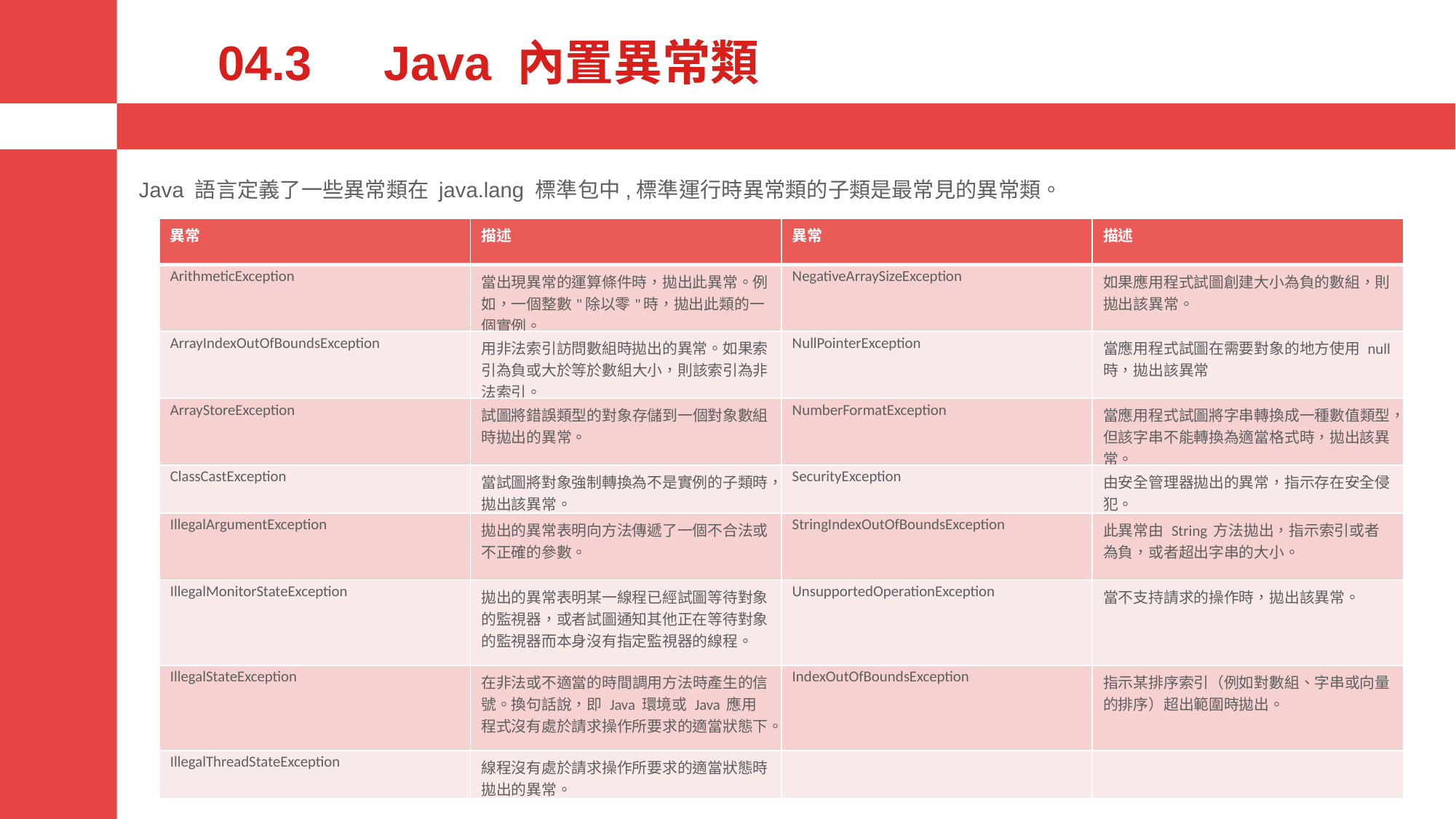

# 04.3　Java 內置異常類
Java 語言定義了一些異常類在 java.lang 標準包中,標準運行時異常類的子類是最常見的異常類。
| 異常 | 描述 | 異常 | 描述 |
| --- | --- | --- | --- |
| ArithmeticException | 當出現異常的運算條件時，拋出此異常。例如，一個整數"除以零"時，拋出此類的一個實例。 | NegativeArraySizeException | 如果應用程式試圖創建大小為負的數組，則拋出該異常。 |
| ArrayIndexOutOfBoundsException | 用非法索引訪問數組時拋出的異常。如果索引為負或大於等於數組大小，則該索引為非法索引。 | NullPointerException | 當應用程式試圖在需要對象的地方使用 null 時，拋出該異常 |
| ArrayStoreException | 試圖將錯誤類型的對象存儲到一個對象數組時拋出的異常。 | NumberFormatException | 當應用程式試圖將字串轉換成一種數值類型，但該字串不能轉換為適當格式時，拋出該異常。 |
| ClassCastException | 當試圖將對象強制轉換為不是實例的子類時，拋出該異常。 | SecurityException | 由安全管理器拋出的異常，指示存在安全侵犯。 |
| IllegalArgumentException | 拋出的異常表明向方法傳遞了一個不合法或不正確的參數。 | StringIndexOutOfBoundsException | 此異常由 String 方法拋出，指示索引或者為負，或者超出字串的大小。 |
| IllegalMonitorStateException | 拋出的異常表明某一線程已經試圖等待對象的監視器，或者試圖通知其他正在等待對象的監視器而本身沒有指定監視器的線程。 | UnsupportedOperationException | 當不支持請求的操作時，拋出該異常。 |
| IllegalStateException | 在非法或不適當的時間調用方法時產生的信號。換句話說，即 Java 環境或 Java 應用程式沒有處於請求操作所要求的適當狀態下。 | IndexOutOfBoundsException | 指示某排序索引（例如對數組、字串或向量的排序）超出範圍時拋出。 |
| IllegalThreadStateException | 線程沒有處於請求操作所要求的適當狀態時拋出的異常。 |  |  |